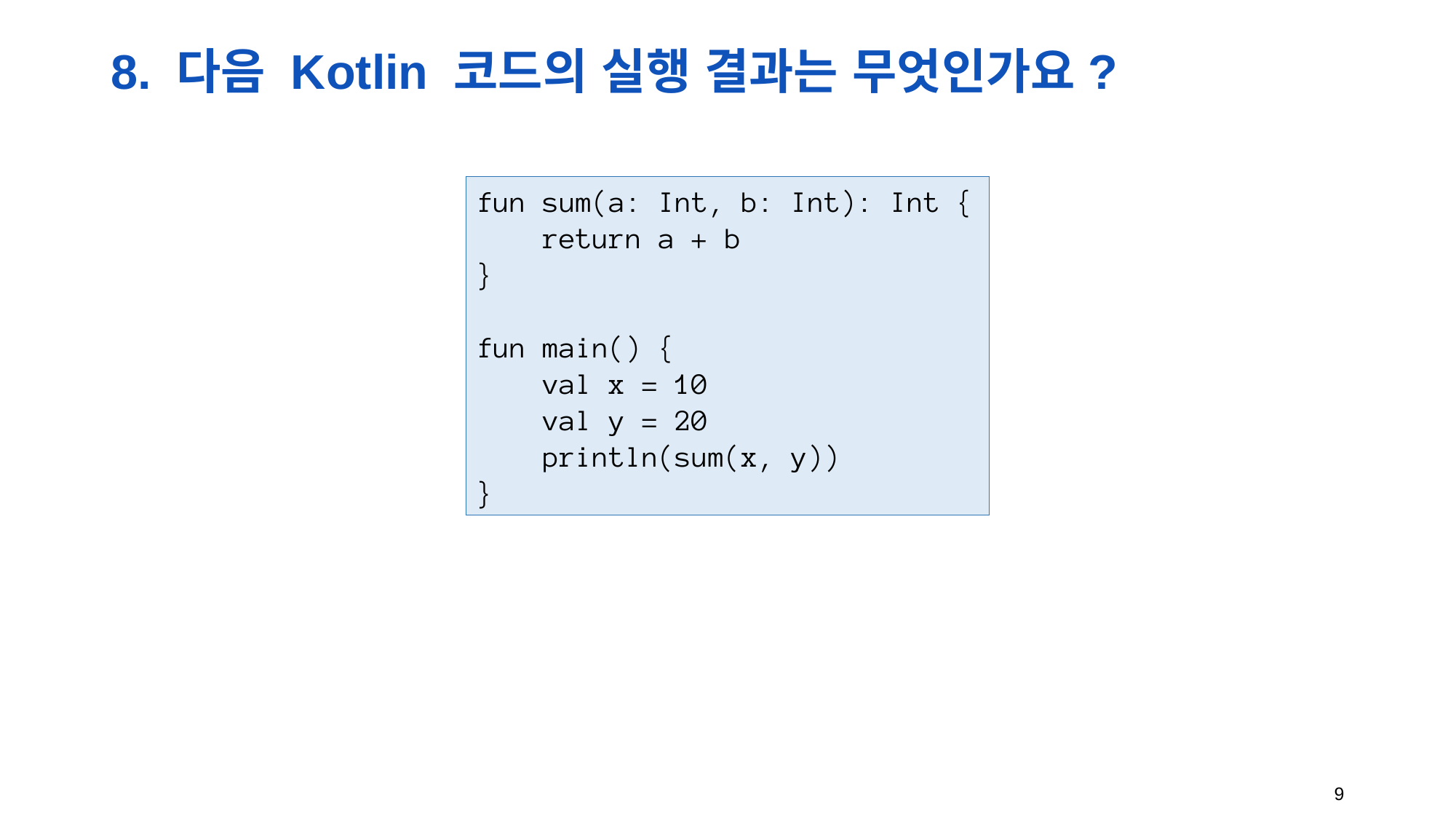

# 8. 다음 Kotlin 코드의 실행 결과는 무엇인가요?
fun sum(a: Int, b: Int): Int {
    return a + b
}

fun main() {
    val x = 10
    val y = 20
    println(sum(x, y))
}
9